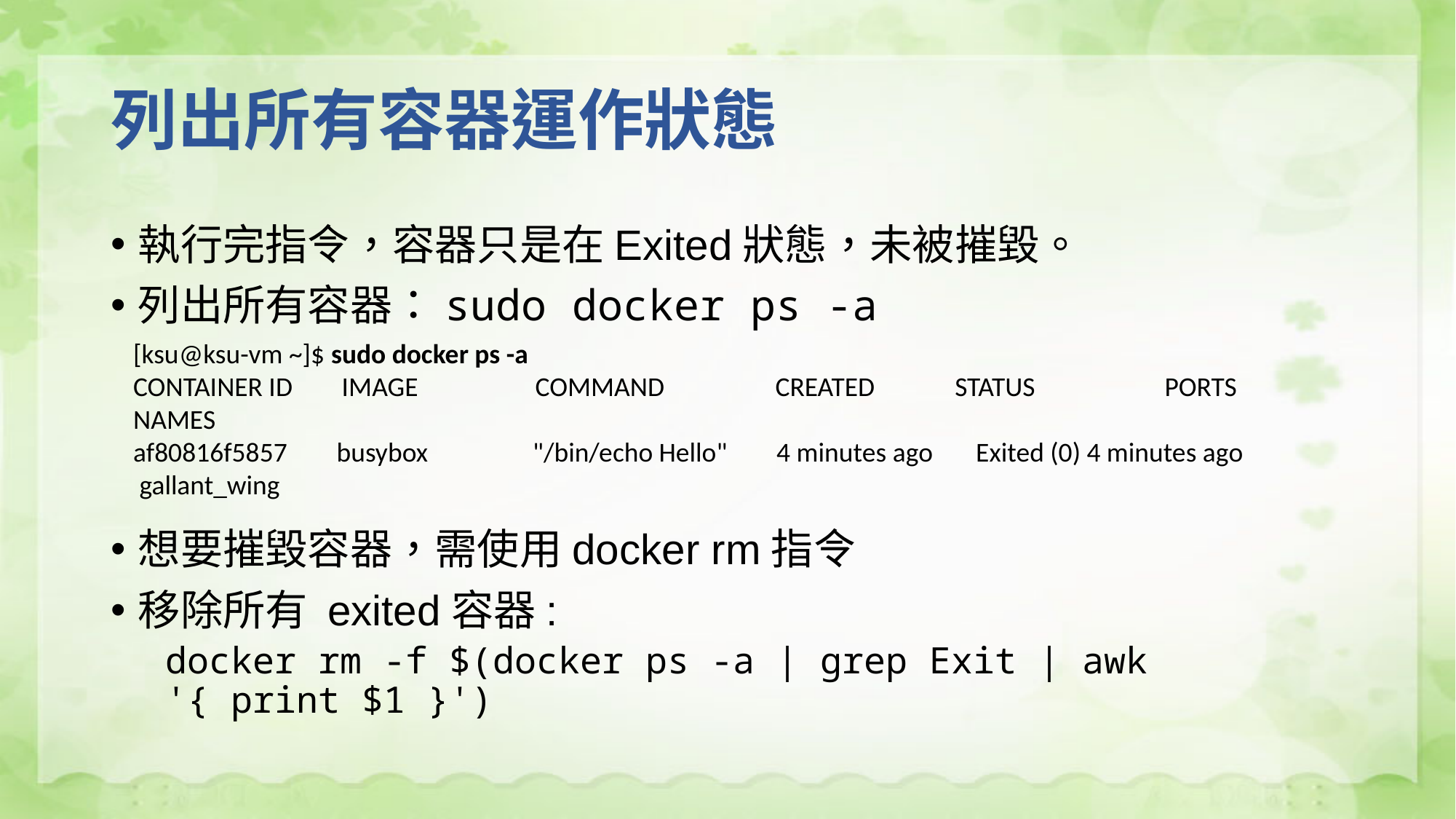

# 列出所有容器運作狀態
執行完指令，容器只是在Exited狀態，未被摧毀。
列出所有容器：sudo docker ps -a

想要摧毀容器，需使用docker rm指令
移除所有 exited容器:
docker rm -f $(docker ps -a | grep Exit | awk '{ print $1 }')
[ksu@ksu-vm ~]$ sudo docker ps -a
CONTAINER ID        IMAGE                   COMMAND                  CREATED             STATUS                     PORTS               NAMES
af80816f5857        busybox                 "/bin/echo Hello"        4 minutes ago       Exited (0) 4 minutes ago                       gallant_wing